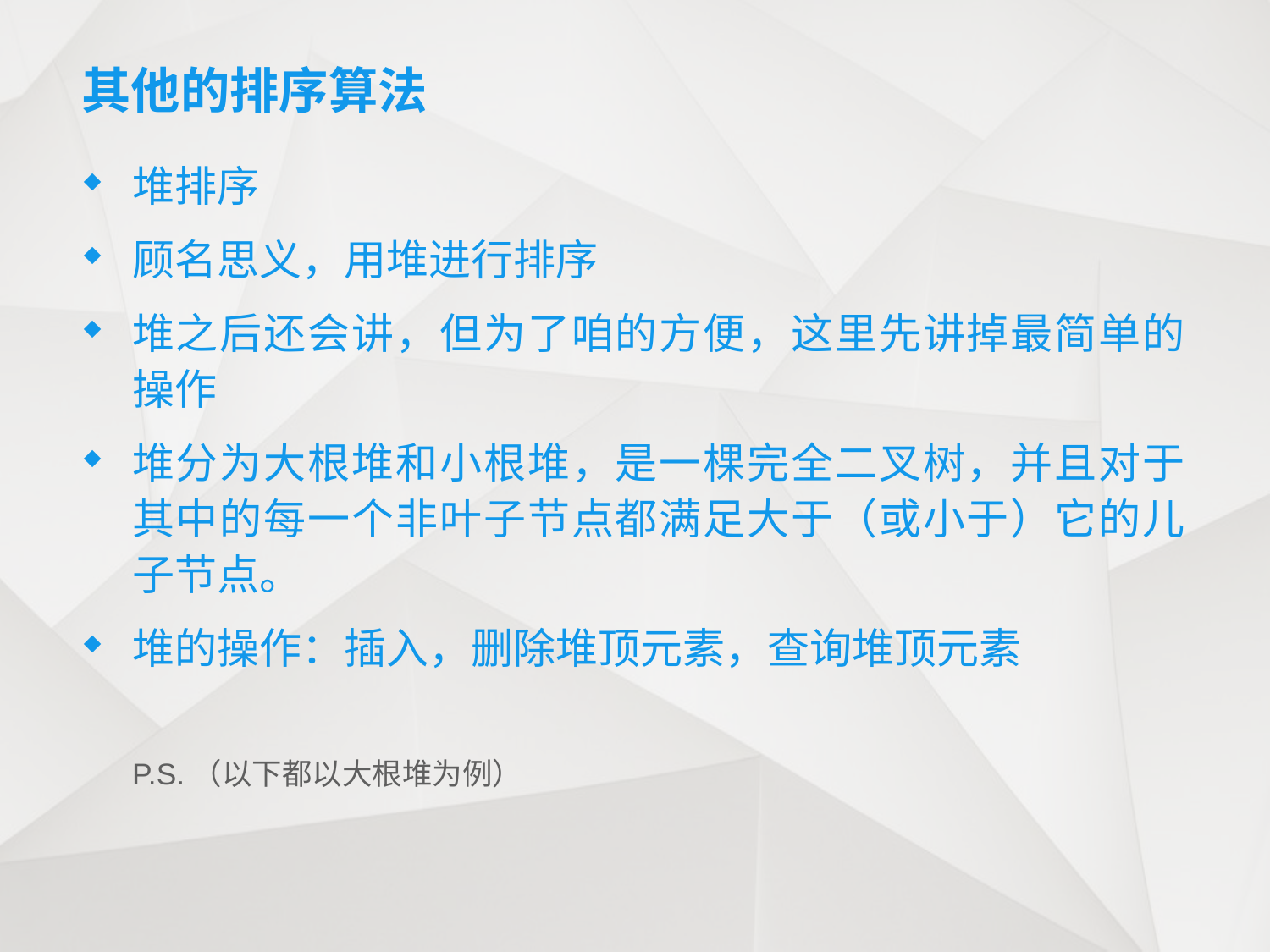

# 其他的排序算法
堆排序
顾名思义，用堆进行排序
堆之后还会讲，但为了咱的方便，这里先讲掉最简单的操作
堆分为大根堆和小根堆，是一棵完全二叉树，并且对于其中的每一个非叶子节点都满足大于（或小于）它的儿子节点。
堆的操作：插入，删除堆顶元素，查询堆顶元素

P.S.（以下都以大根堆为例）